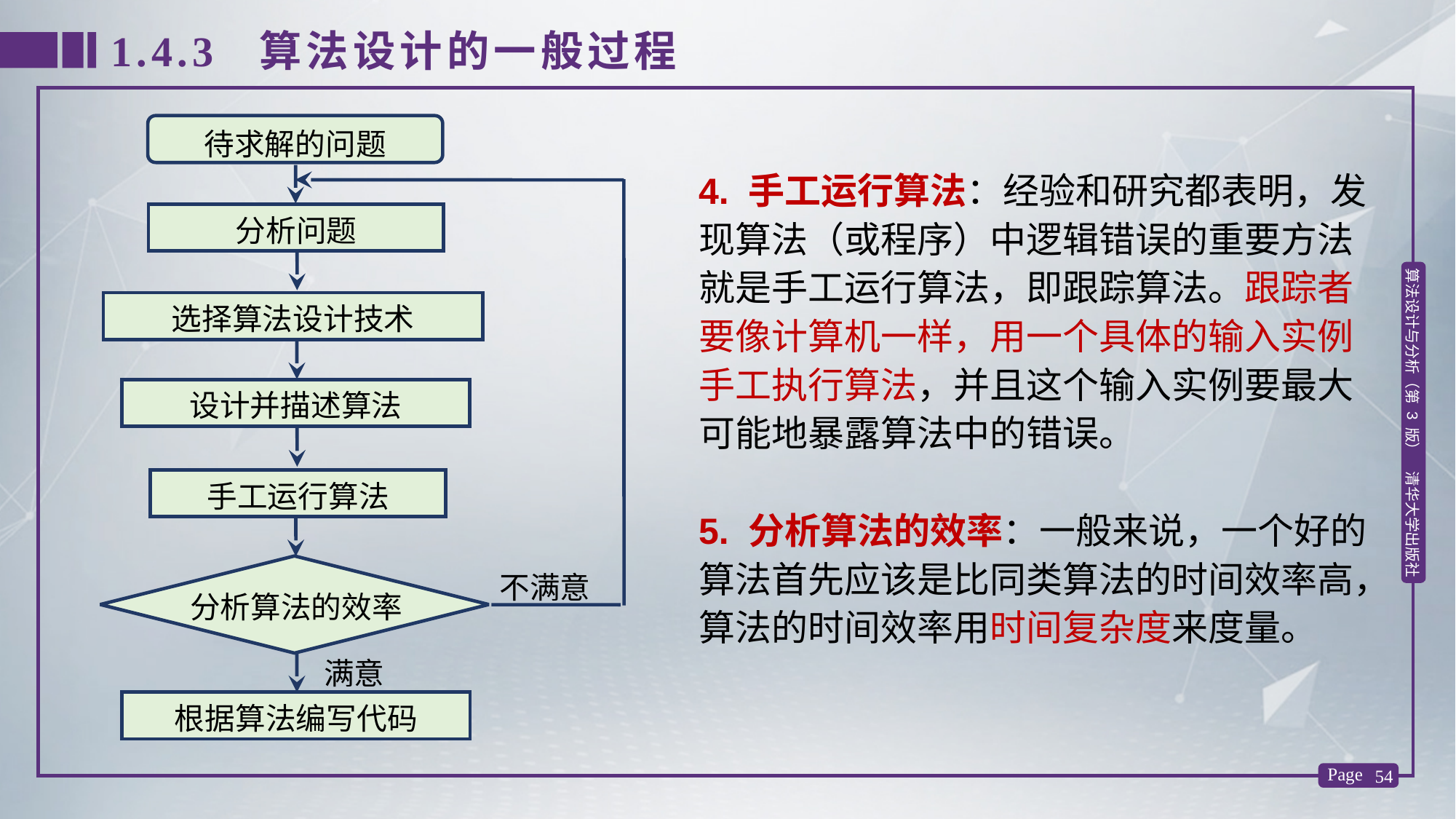

1.4.3  算法设计的一般过程
待求解的问题

4. 手工运行算法：经验和研究都表明，发现算法（或程序）中逻辑错误的重要方法就是手工运行算法，即跟踪算法。跟踪者要像计算机一样，用一个具体的输入实例手工执行算法，并且这个输入实例要最大可能地暴露算法中的错误。

5. 分析算法的效率：一般来说，一个好的算法首先应该是比同类算法的时间效率高，算法的时间效率用时间复杂度来度量。

分析问题

选择算法设计技术

设计并描述算法

手工运行算法

不满意

分析算法的效率

满意

根据算法编写代码